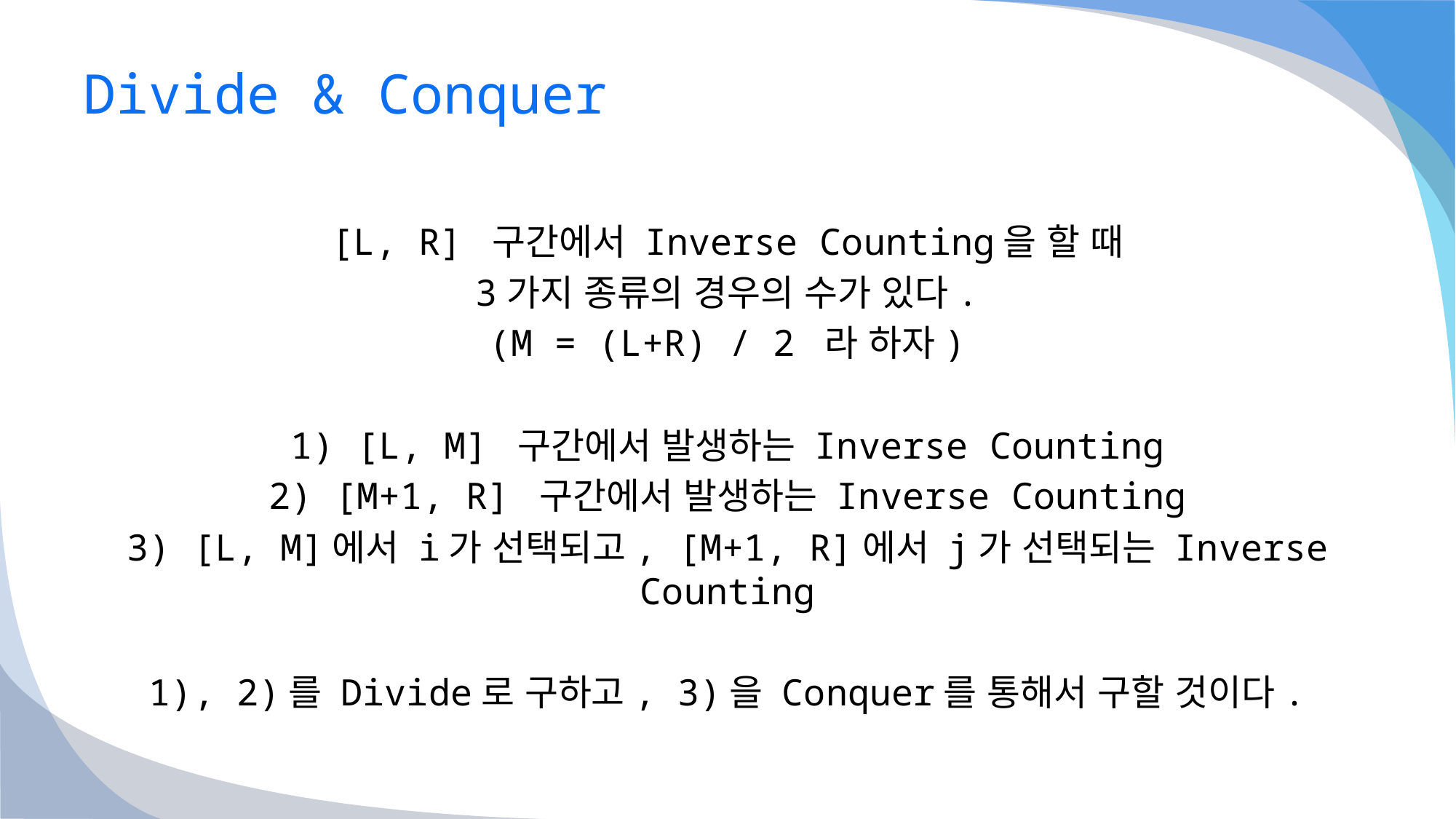

# Divide & Conquer

[L, R] 구간에서 Inverse Counting을 할 때
3가지 종류의 경우의 수가 있다.
(M = (L+R) / 2 라 하자)

1) [L, M] 구간에서 발생하는 Inverse Counting
2) [M+1, R] 구간에서 발생하는 Inverse Counting
3) [L, M]에서 i가 선택되고, [M+1, R]에서 j가 선택되는 Inverse Counting

1), 2)를 Divide로 구하고, 3)을 Conquer를 통해서 구할 것이다.